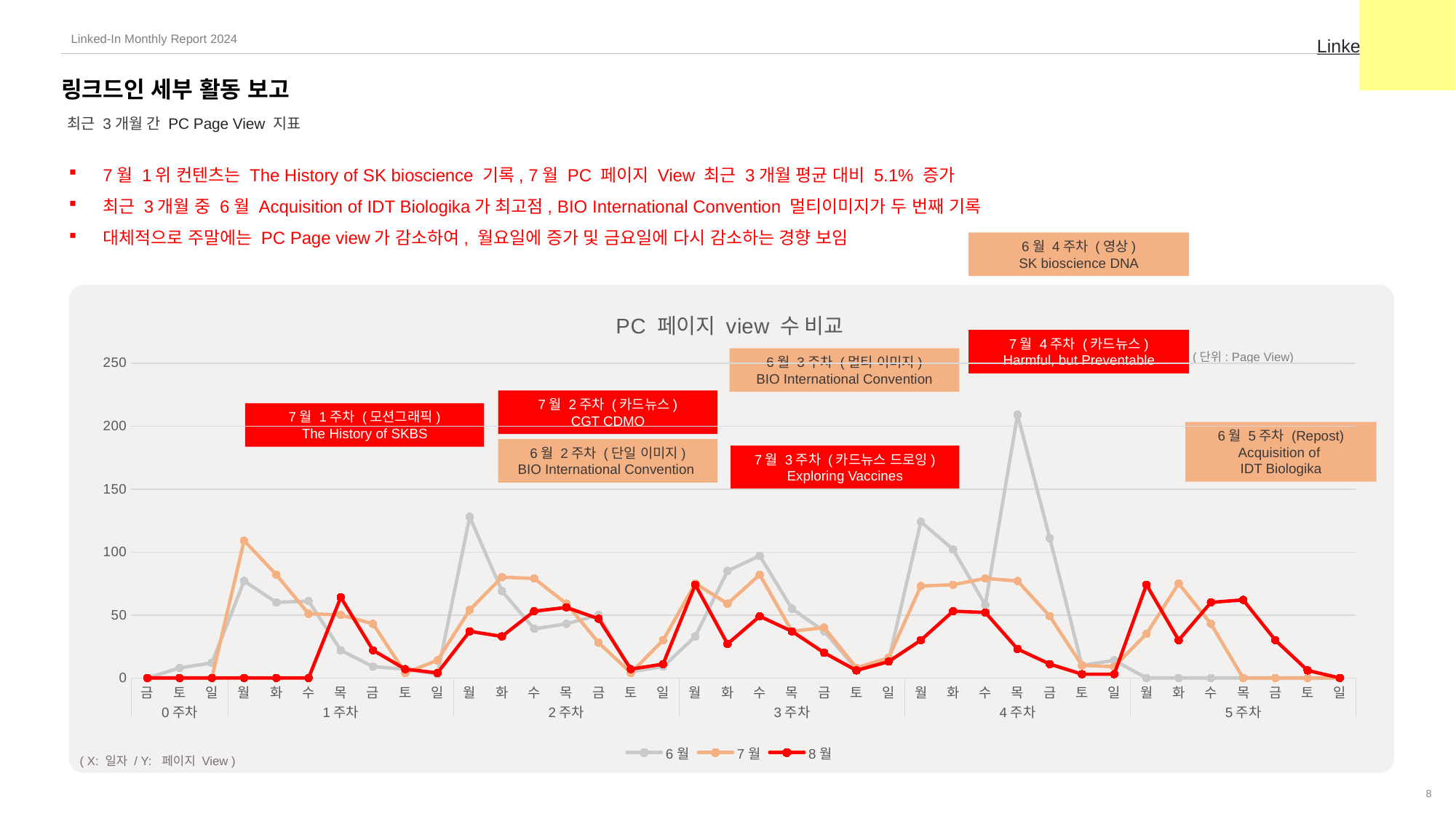

링크드인 세부 활동 보고
최근 3개월 간 PC Page View 지표
7월 1위 컨텐츠는 The History of SK bioscience 기록, 7월 PC 페이지 View 최근 3개월 평균 대비 5.1% 증가
최근 3개월 중 6월 Acquisition of IDT Biologika가 최고점, BIO International Convention 멀티이미지가 두 번째 기록
대체적으로 주말에는 PC Page view가 감소하여, 월요일에 증가 및 금요일에 다시 감소하는 경향 보임
6월 4주차 (영상)
SK bioscience DNA

### Chart: PC 페이지 view 수 비교

| Category | 6월 | 7월 | 8월 |
|---|---|---|---|
| 금 | None | None | None |
| 토 | 8.0 | None | None |
| 일 | 12.0 | None | None |
| 월 | 77.0 | 109.0 | None |
| 화 | 60.0 | 82.0 | None |
| 수 | 61.0 | 51.0 | None |
| 목 | 22.0 | 50.0 | 64.0 |
| 금 | 9.0 | 43.0 | 22.0 |
| 토 | 7.0 | 4.0 | 7.0 |
| 일 | 3.0 | 14.0 | 4.0 |
| 월 | 128.0 | 54.0 | 37.0 |
| 화 | 69.0 | 80.0 | 33.0 |
| 수 | 39.0 | 79.0 | 53.0 |
| 목 | 43.0 | 59.0 | 56.0 |
| 금 | 50.0 | 28.0 | 47.0 |
| 토 | 5.0 | 4.0 | 7.0 |
| 일 | 9.0 | 30.0 | 11.0 |
| 월 | 33.0 | 75.0 | 74.0 |
| 화 | 85.0 | 59.0 | 27.0 |
| 수 | 97.0 | 82.0 | 49.0 |
| 목 | 55.0 | 37.0 | 37.0 |
| 금 | 37.0 | 40.0 | 20.0 |
| 토 | 7.0 | 8.0 | 6.0 |
| 일 | 14.0 | 16.0 | 13.0 |
| 월 | 124.0 | 73.0 | 30.0 |
| 화 | 102.0 | 74.0 | 53.0 |
| 수 | 58.0 | 79.0 | 52.0 |
| 목 | 209.0 | 77.0 | 23.0 |
| 금 | 111.0 | 49.0 | 11.0 |
| 토 | 10.0 | 10.0 | 3.0 |
| 일 | 14.0 | 9.0 | 3.0 |
| 월 | None | 35.0 | 74.0 |
| 화 | None | 75.0 | 30.0 |
| 수 | None | 43.0 | 60.0 |
| 목 | None | None | 62.0 |
| 금 | None | None | 30.0 |
| 토 | None | None | 6.0 |
| 일 | None | None | None |
7월 4주차 (카드뉴스)
Harmful, but Preventable
(단위: Page View)
6월 3주차 (멀티 이미지)
BIO International Convention
7월 2주차 (카드뉴스)
CGT CDMO
7월 1주차 (모션그래픽)
The History of SKBS
6월 5주차 (Repost)
Acquisition of
IDT Biologika
6월 2주차 (단일 이미지)
BIO International Convention
7월 3주차 (카드뉴스 드로잉)
Exploring Vaccines
( X: 일자 / Y:  페이지 View )
8